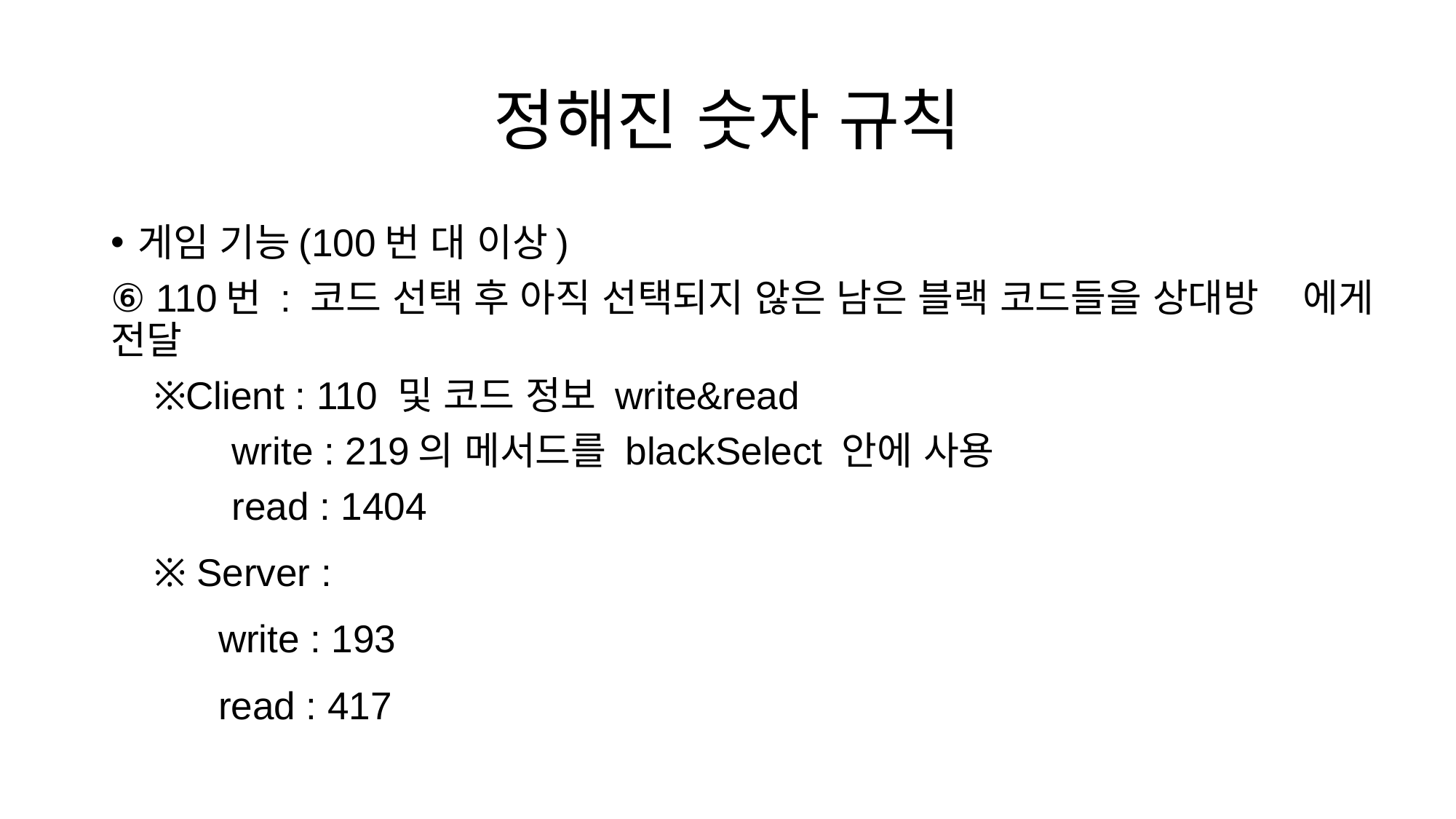

# 정해진 숫자 규칙
게임 기능(100번 대 이상)
⑥ 110번 : 코드 선택 후 아직 선택되지 않은 남은 블랙 코드들을 상대방 		에게 전달
    ※Client : 110 및 코드 정보 write&read
     	  write : 219의 메서드를 blackSelect 안에 사용
    	  read : 1404
    ※ Server :
          write : 193
          read : 417